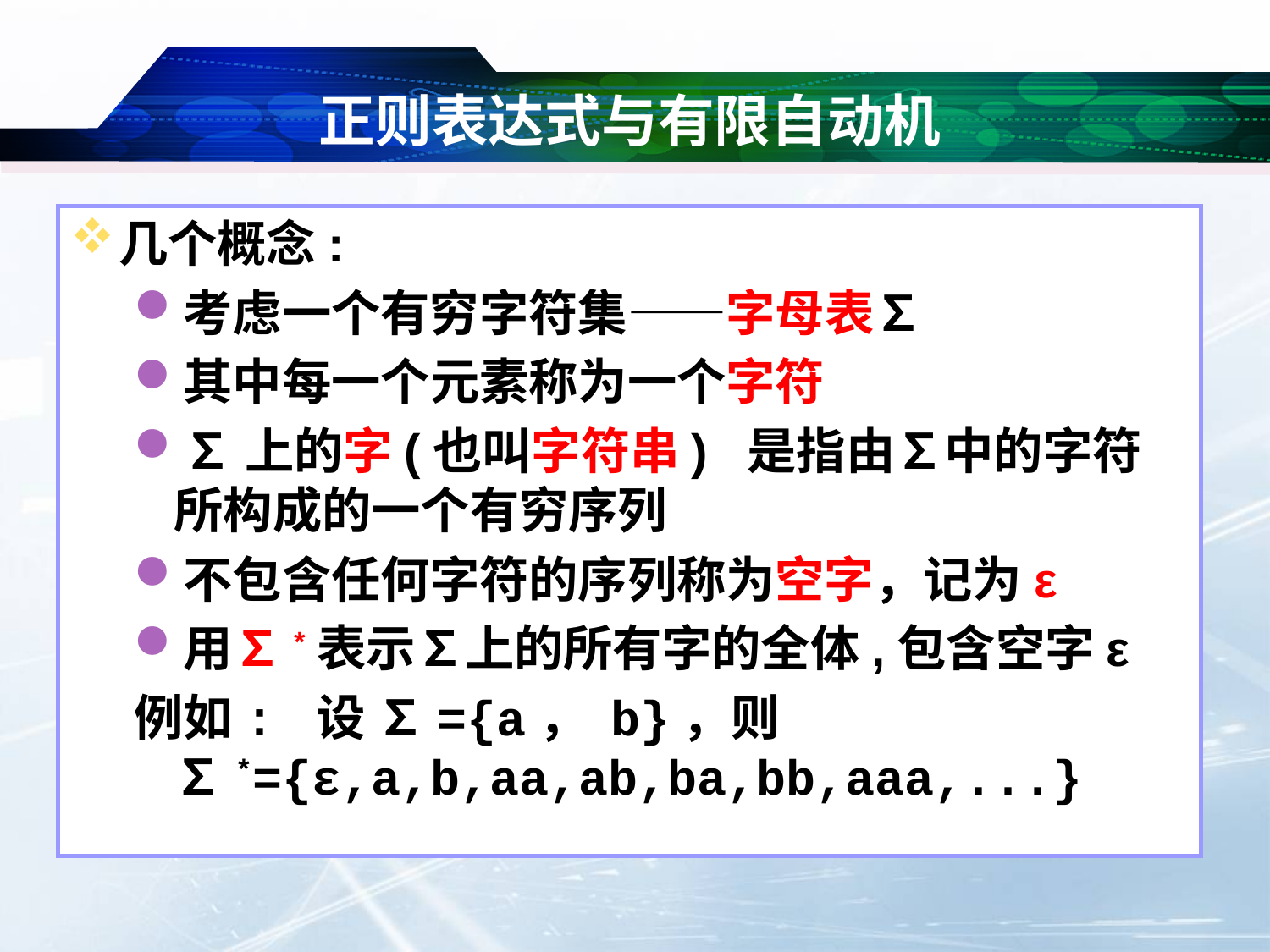

# 正则表达式与有限自动机
几个概念:
考虑一个有穷字符集——字母表∑
其中每一个元素称为一个字符
∑上的字(也叫字符串)  是指由∑中的字符所构成的一个有穷序列
不包含任何字符的序列称为空字，记为ε
用∑*表示∑上的所有字的全体,包含空字ε
例如: 设 ∑={a， b}，则 ∑*={ε,a,b,aa,ab,ba,bb,aaa,...}